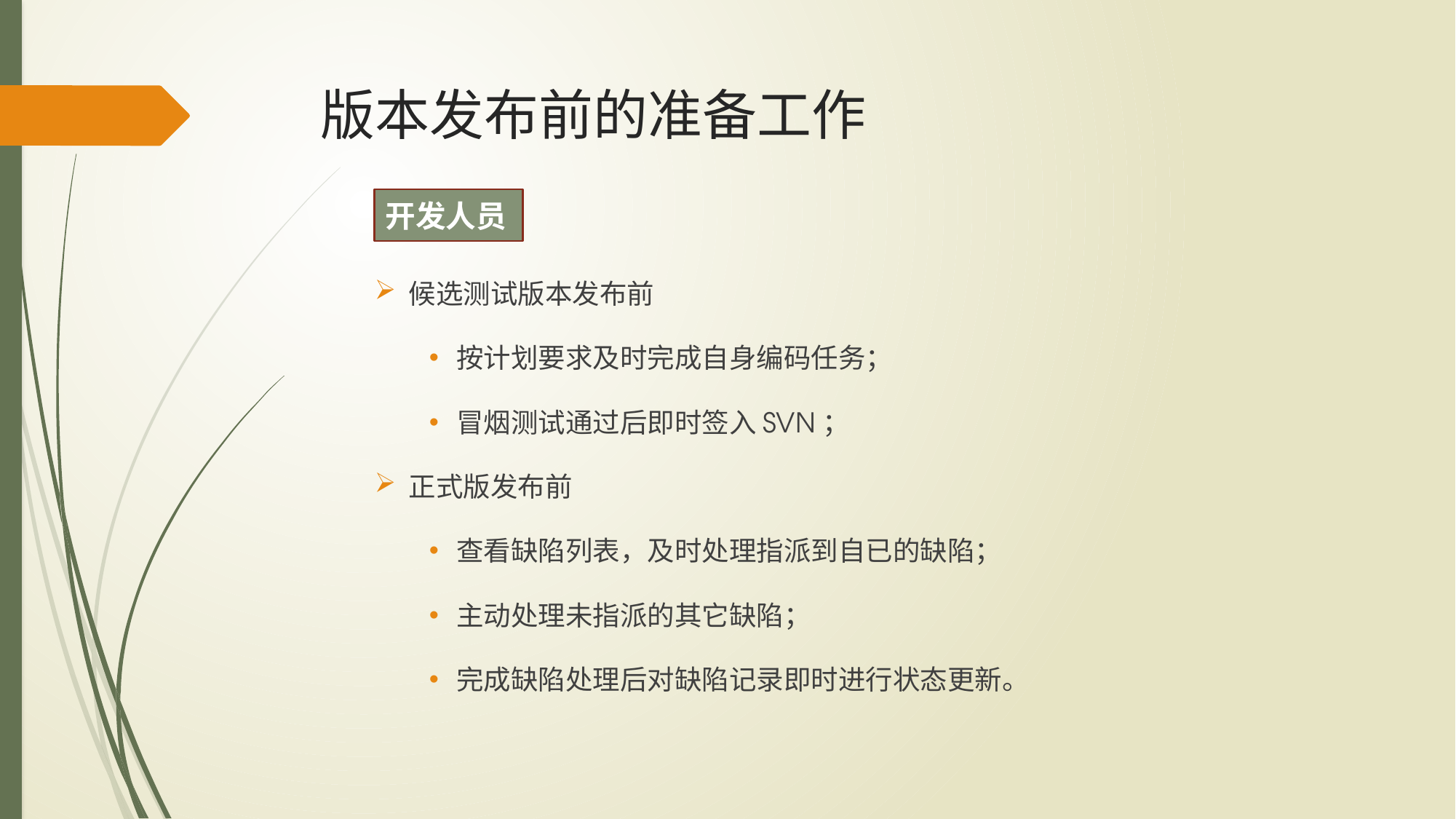

# 版本发布前的准备工作
开发人员
候选测试版本发布前
按计划要求及时完成自身编码任务；
冒烟测试通过后即时签入SVN；
正式版发布前
查看缺陷列表，及时处理指派到自已的缺陷；
主动处理未指派的其它缺陷；
完成缺陷处理后对缺陷记录即时进行状态更新。